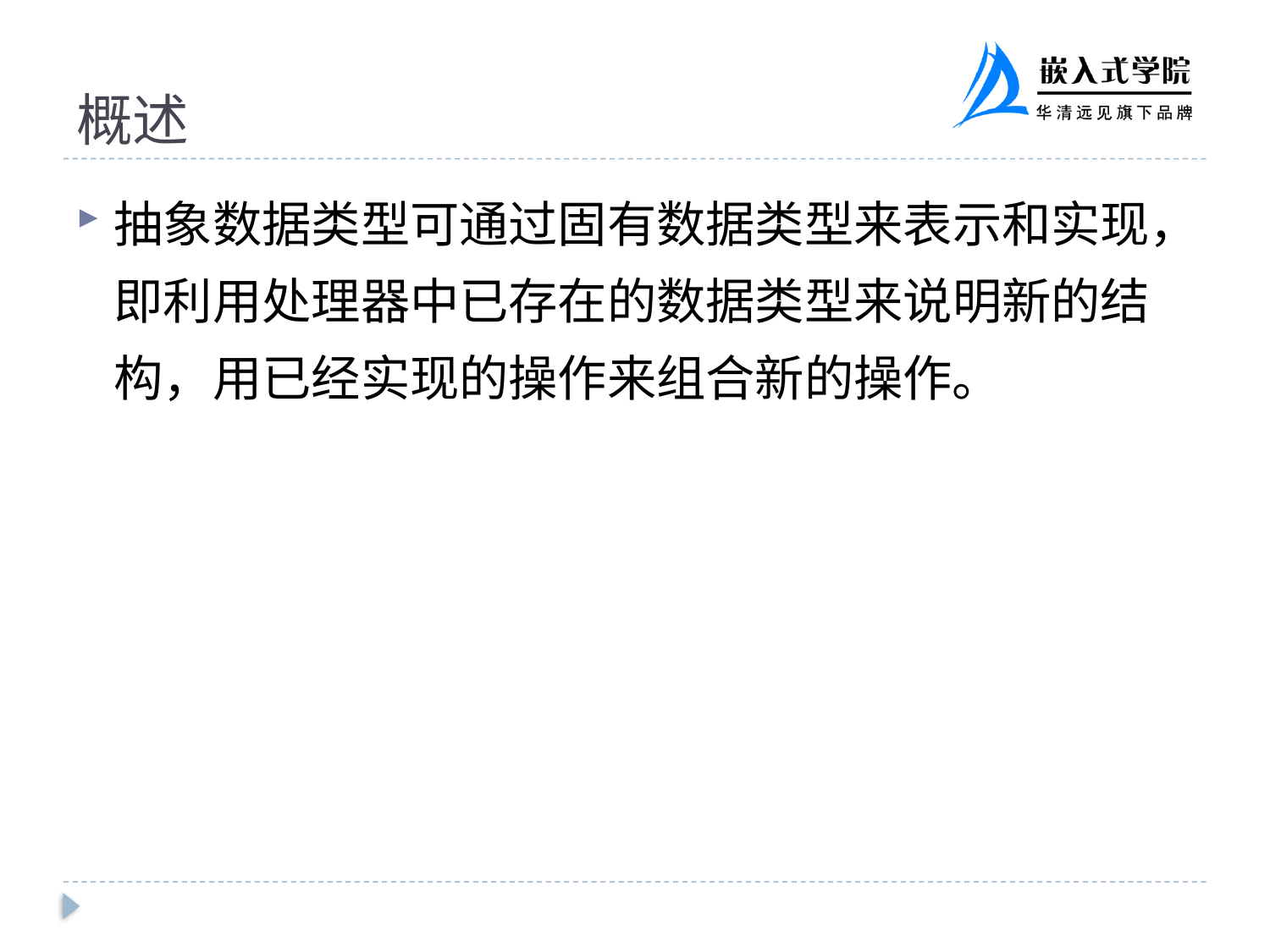

# 概述
抽象数据类型可通过固有数据类型来表示和实现，即利用处理器中已存在的数据类型来说明新的结构，用已经实现的操作来组合新的操作。
26